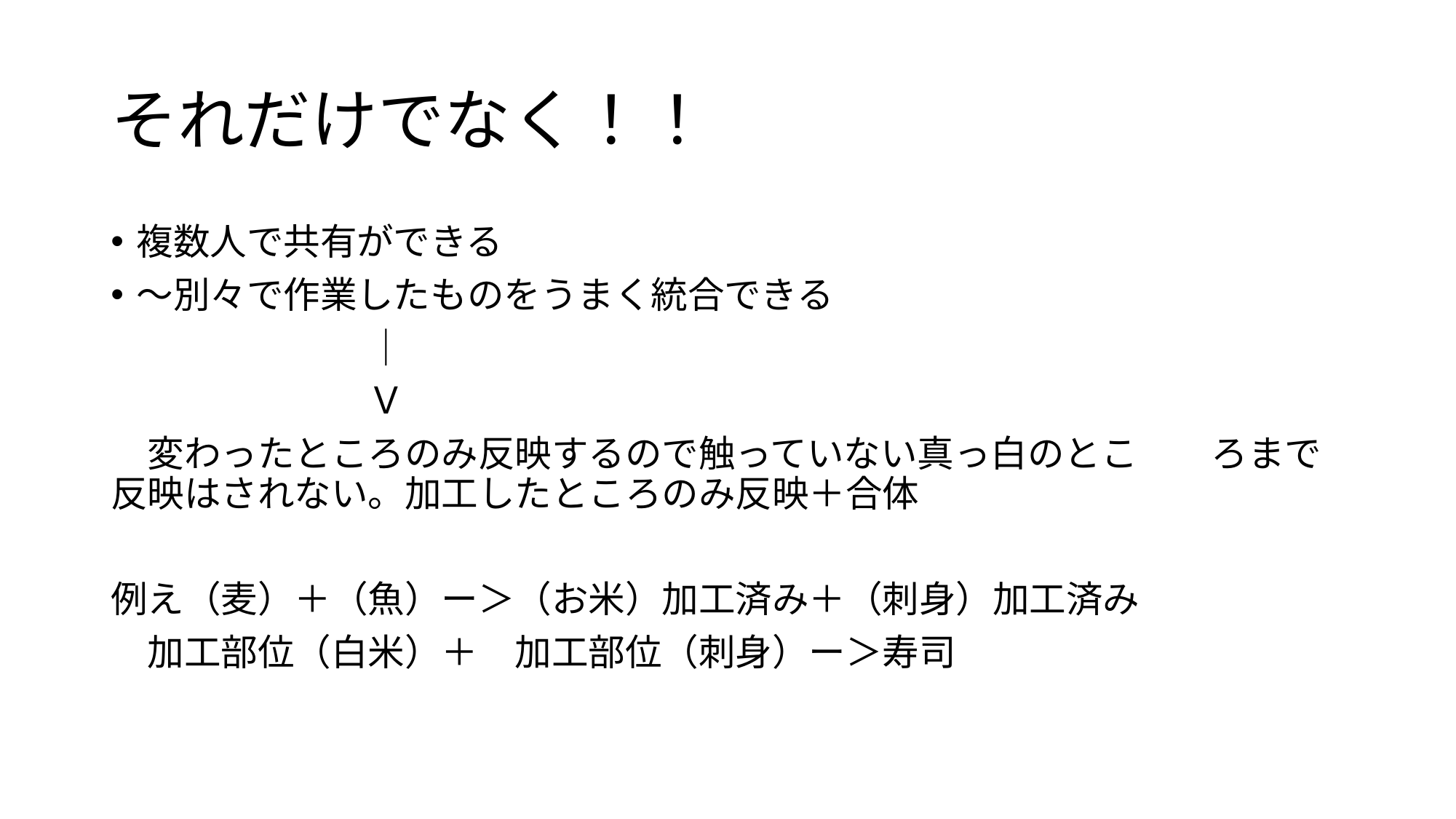

# それだけでなく！！
複数人で共有ができる
～別々で作業したものをうまく統合できる
　　　　　　　｜
　　　　　　　Ｖ
　変わったところのみ反映するので触っていない真っ白のとこ　　ろまで反映はされない。加工したところのみ反映＋合体

例え（麦）＋（魚）ー＞（お米）加工済み＋（刺身）加工済み
　加工部位（白米）＋　加工部位（刺身）ー＞寿司